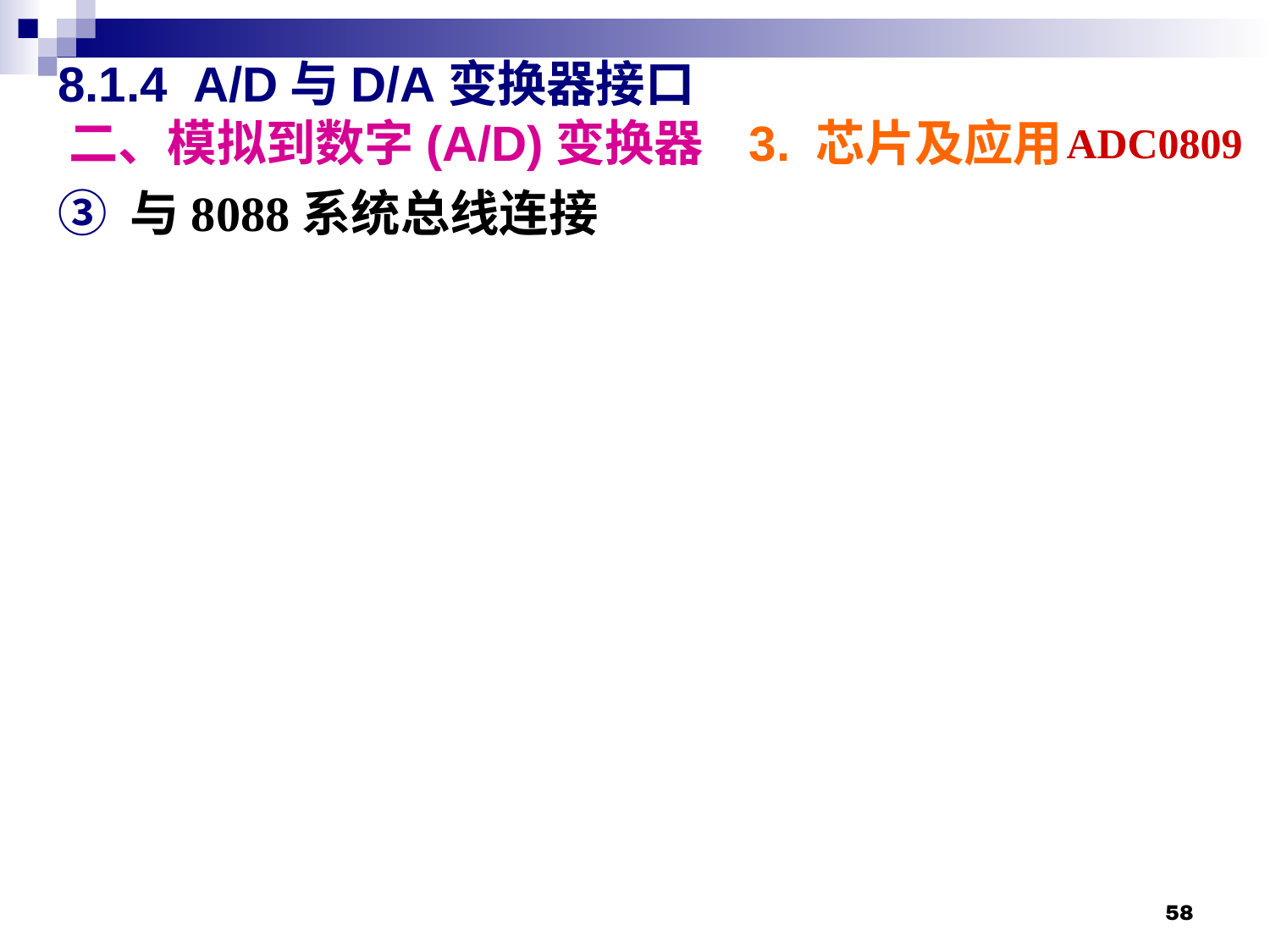

# 8.1.4  A/D与D/A变换器接口 二、模拟到数字(A/D)变换器   3. 芯片及应用
ADC0809
③ 与8088系统总线连接
58